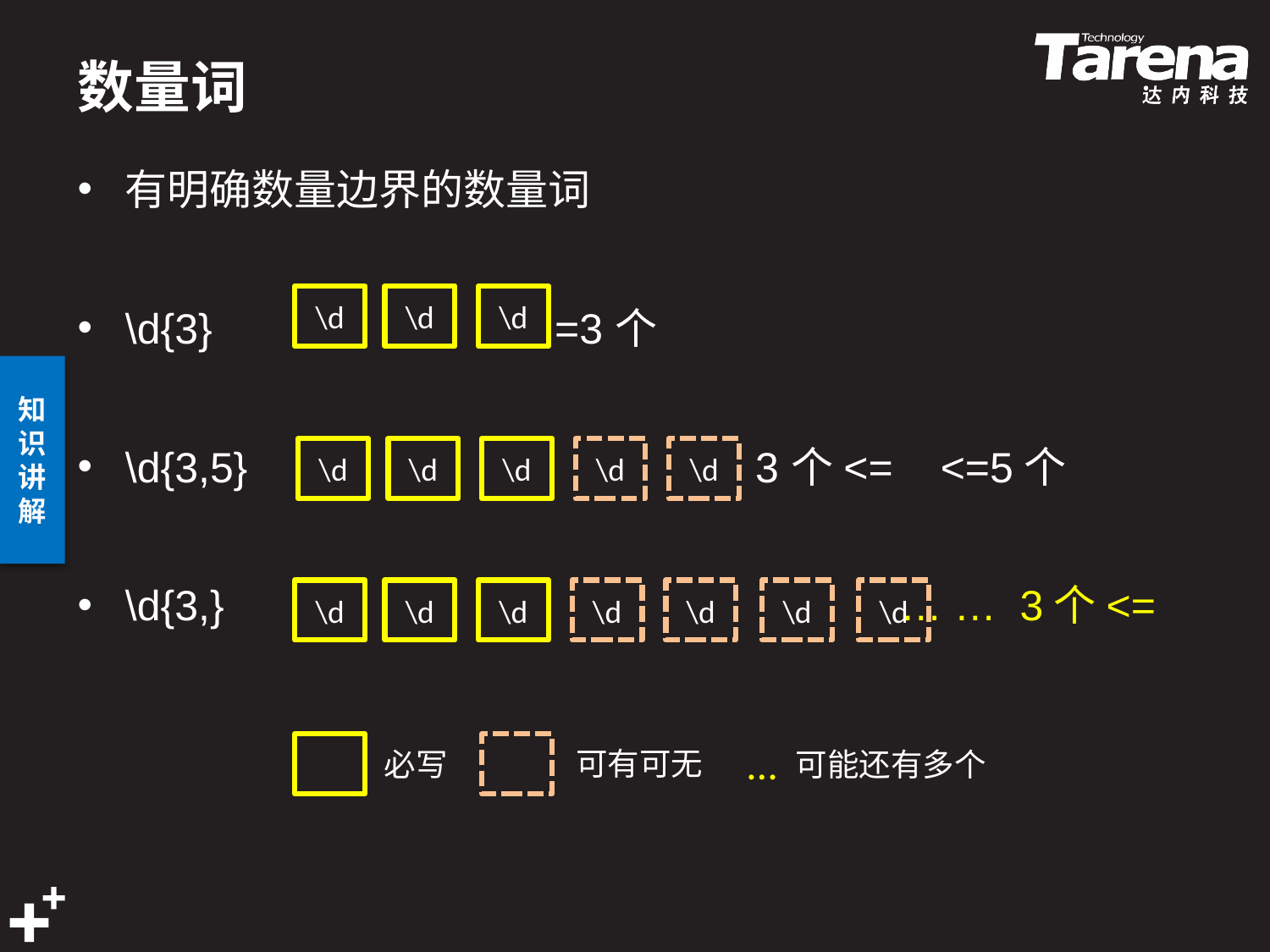

# 数量词
有明确数量边界的数量词

\d{3}                             =3个

\d{3,5}                                           3个<=    <=5个

\d{3,}                                                         … …  3个<=
\d
\d
\d
\d
\d
\d
\d
\d
\d
\d
\d
\d
\d
\d
\d
…

可有可无
必写
可能还有多个